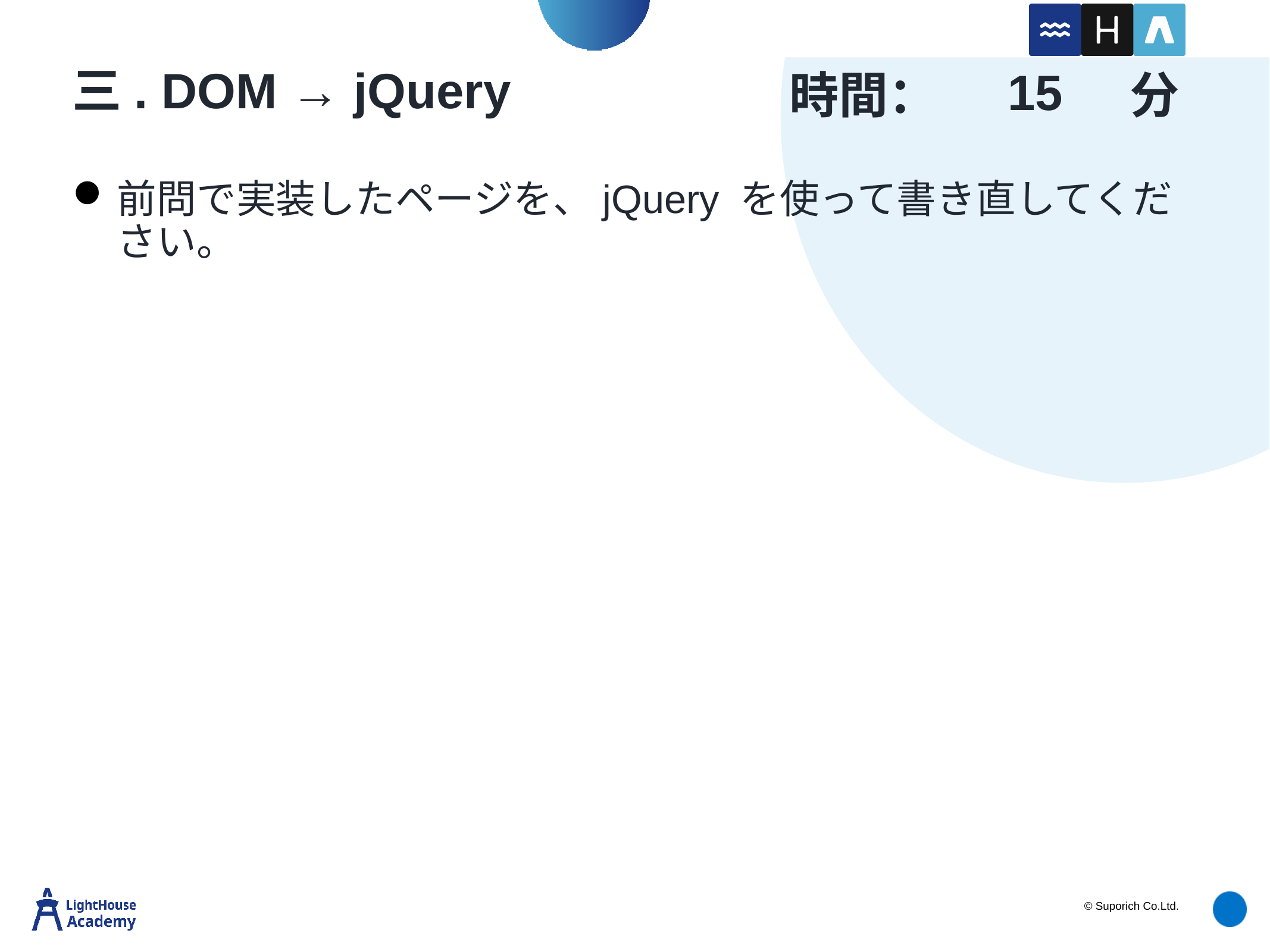

15
# 三. DOM → jQuery
前問で実装したページを、jQuery を使って書き直してください。